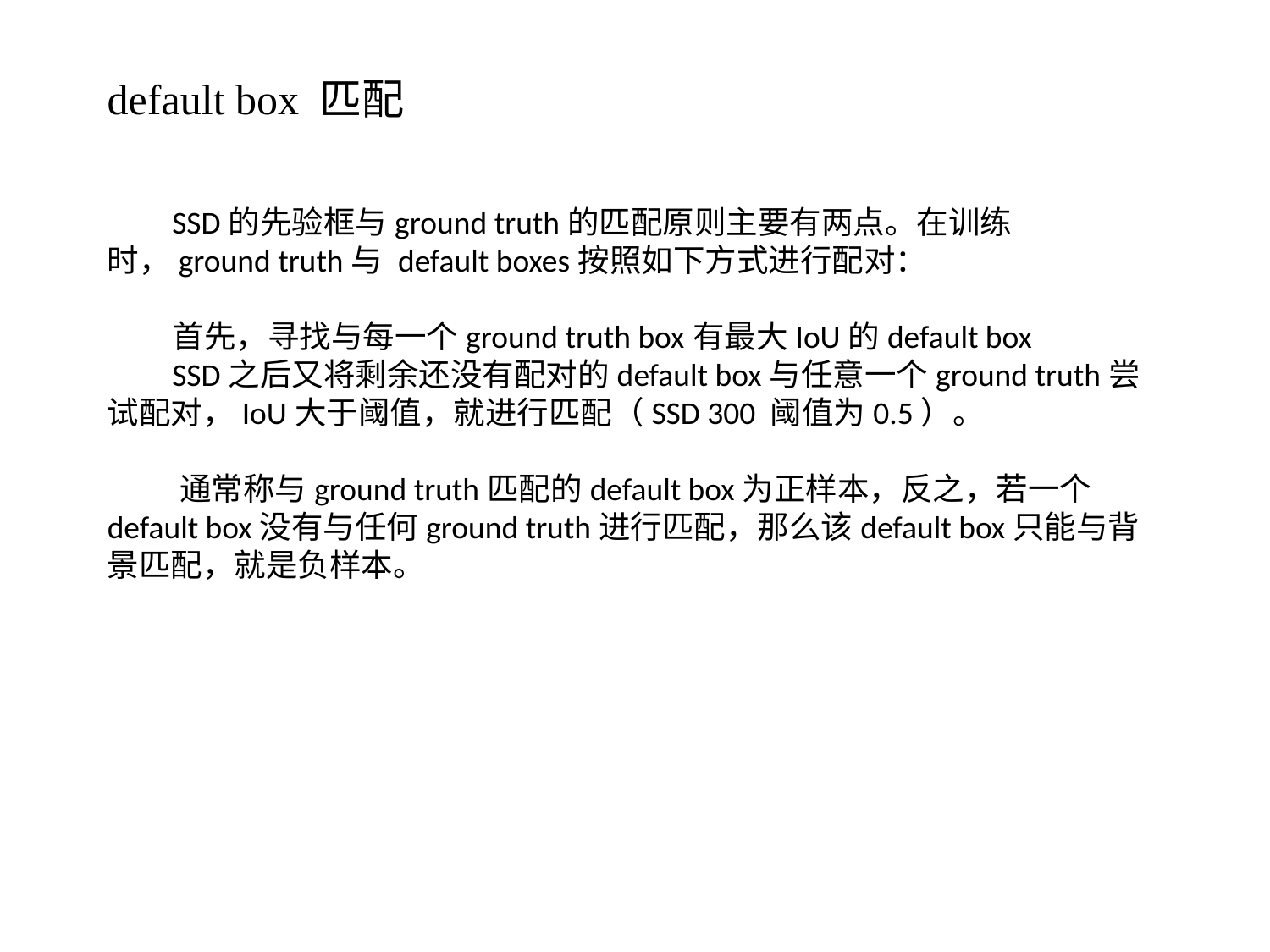

default box 匹配
         SSD的先验框与ground truth的匹配原则主要有两点。在训练时，ground truth与 default boxes按照如下方式进行配对：

        首先，寻找与每一个ground truth box有最大IoU的default box
         SSD之后又将剩余还没有配对的default box与任意一个ground truth尝试配对，IoU大于阈值，就进行匹配（SSD 300 阈值为0.5）。

         通常称与ground truth匹配的default box为正样本，反之，若一个default box没有与任何ground truth进行匹配，那么该default box只能与背景匹配，就是负样本。